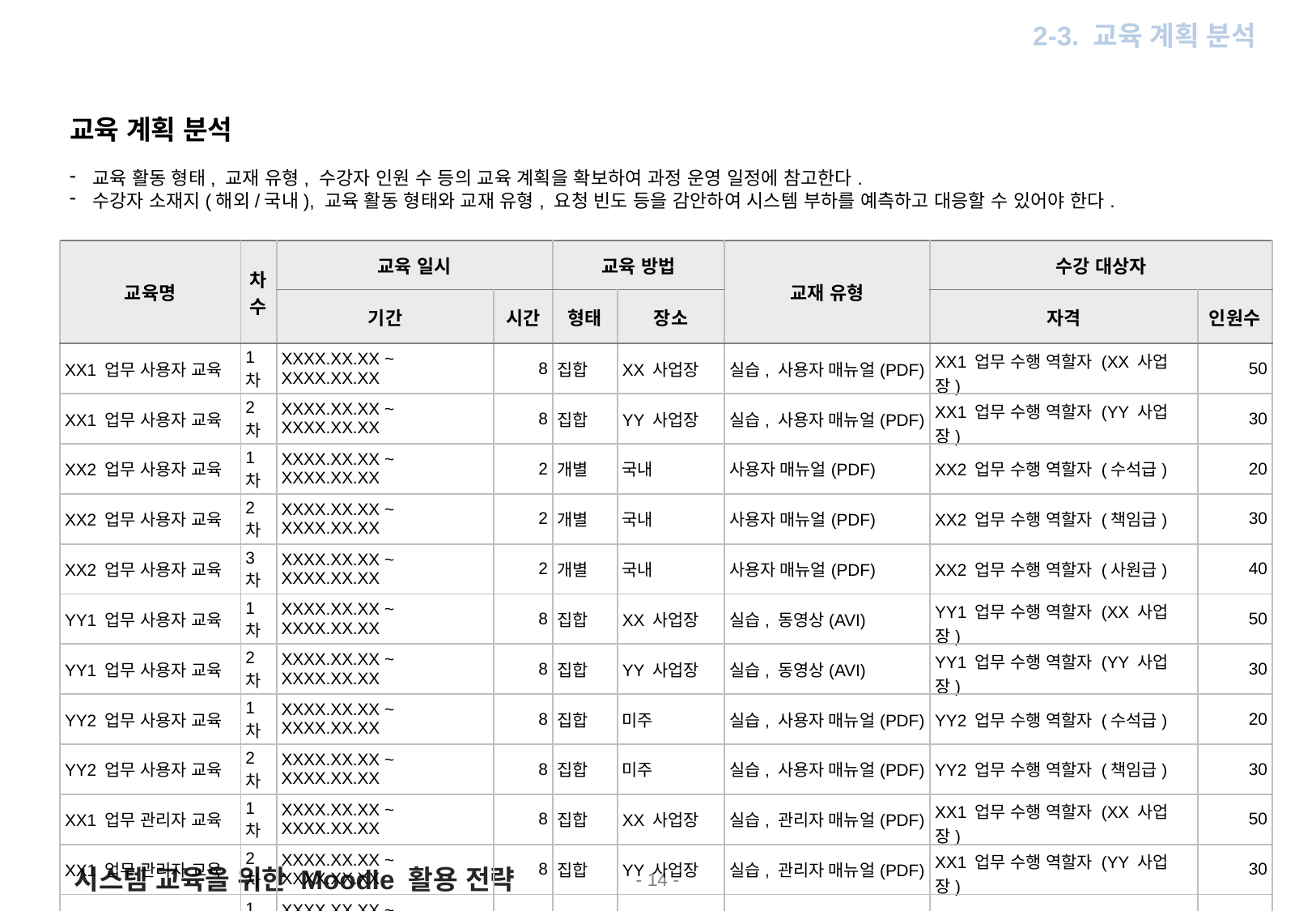

2. 교육 환경 분석
2-3. 교육 계획 분석
교육 계획 분석

교육 활동 형태, 교재 유형, 수강자 인원 수 등의 교육 계획을 확보하여 과정 운영 일정에 참고한다.
수강자 소재지(해외/국내), 교육 활동 형태와 교재 유형, 요청 빈도 등을 감안하여 시스템 부하를 예측하고 대응할 수 있어야 한다.
| 교육명 | 차수 | 교육 일시 |  | 교육 방법 |  | 교재 유형 | 수강 대상자 |  |
| --- | --- | --- | --- | --- | --- | --- | --- | --- |
|  |  | 기간 | 시간 | 형태 | 장소 |  | 자격 | 인원수 |
| XX1 업무 사용자 교육 | 1차 | XXXX.XX.XX ~ XXXX.XX.XX | 8 | 집합 | XX 사업장 | 실습, 사용자 매뉴얼(PDF) | XX1 업무 수행 역할자 (XX 사업장) | 50 |
| XX1 업무 사용자 교육 | 2차 | XXXX.XX.XX ~ XXXX.XX.XX | 8 | 집합 | YY 사업장 | 실습, 사용자 매뉴얼(PDF) | XX1 업무 수행 역할자 (YY 사업장) | 30 |
| XX2 업무 사용자 교육 | 1차 | XXXX.XX.XX ~ XXXX.XX.XX | 2 | 개별 | 국내 | 사용자 매뉴얼(PDF) | XX2 업무 수행 역할자 (수석급) | 20 |
| XX2 업무 사용자 교육 | 2차 | XXXX.XX.XX ~ XXXX.XX.XX | 2 | 개별 | 국내 | 사용자 매뉴얼(PDF) | XX2 업무 수행 역할자 (책임급) | 30 |
| XX2 업무 사용자 교육 | 3차 | XXXX.XX.XX ~ XXXX.XX.XX | 2 | 개별 | 국내 | 사용자 매뉴얼(PDF) | XX2 업무 수행 역할자 (사원급) | 40 |
| YY1 업무 사용자 교육 | 1차 | XXXX.XX.XX ~ XXXX.XX.XX | 8 | 집합 | XX 사업장 | 실습, 동영상(AVI) | YY1 업무 수행 역할자 (XX 사업장) | 50 |
| YY1 업무 사용자 교육 | 2차 | XXXX.XX.XX ~ XXXX.XX.XX | 8 | 집합 | YY 사업장 | 실습, 동영상(AVI) | YY1 업무 수행 역할자 (YY 사업장) | 30 |
| YY2 업무 사용자 교육 | 1차 | XXXX.XX.XX ~ XXXX.XX.XX | 8 | 집합 | 미주 | 실습, 사용자 매뉴얼(PDF) | YY2 업무 수행 역할자 (수석급) | 20 |
| YY2 업무 사용자 교육 | 2차 | XXXX.XX.XX ~ XXXX.XX.XX | 8 | 집합 | 미주 | 실습, 사용자 매뉴얼(PDF) | YY2 업무 수행 역할자 (책임급) | 30 |
| XX1 업무 관리자 교육 | 1차 | XXXX.XX.XX ~ XXXX.XX.XX | 8 | 집합 | XX 사업장 | 실습, 관리자 매뉴얼(PDF) | XX1 업무 수행 역할자 (XX 사업장) | 50 |
| XX1 업무 관리자 교육 | 2차 | XXXX.XX.XX ~ XXXX.XX.XX | 8 | 집합 | YY 사업장 | 실습, 관리자 매뉴얼(PDF) | XX1 업무 수행 역할자 (YY 사업장) | 30 |
| XX2 업무 관리자 교육 | 1차 | XXXX.XX.XX ~ XXXX.XX.XX | 2 | 개별 | 국내 | 관리자 매뉴얼(PDF) | XX2 업무 수행 역할자 (수석급) | 20 |
| XX2 업무 관리자 교육 | 2차 | XXXX.XX.XX ~ XXXX.XX.XX | 2 | 개별 | 국내 | 관리자 매뉴얼(PDF) | XX2 업무 수행 역할자 (책임급) | 30 |